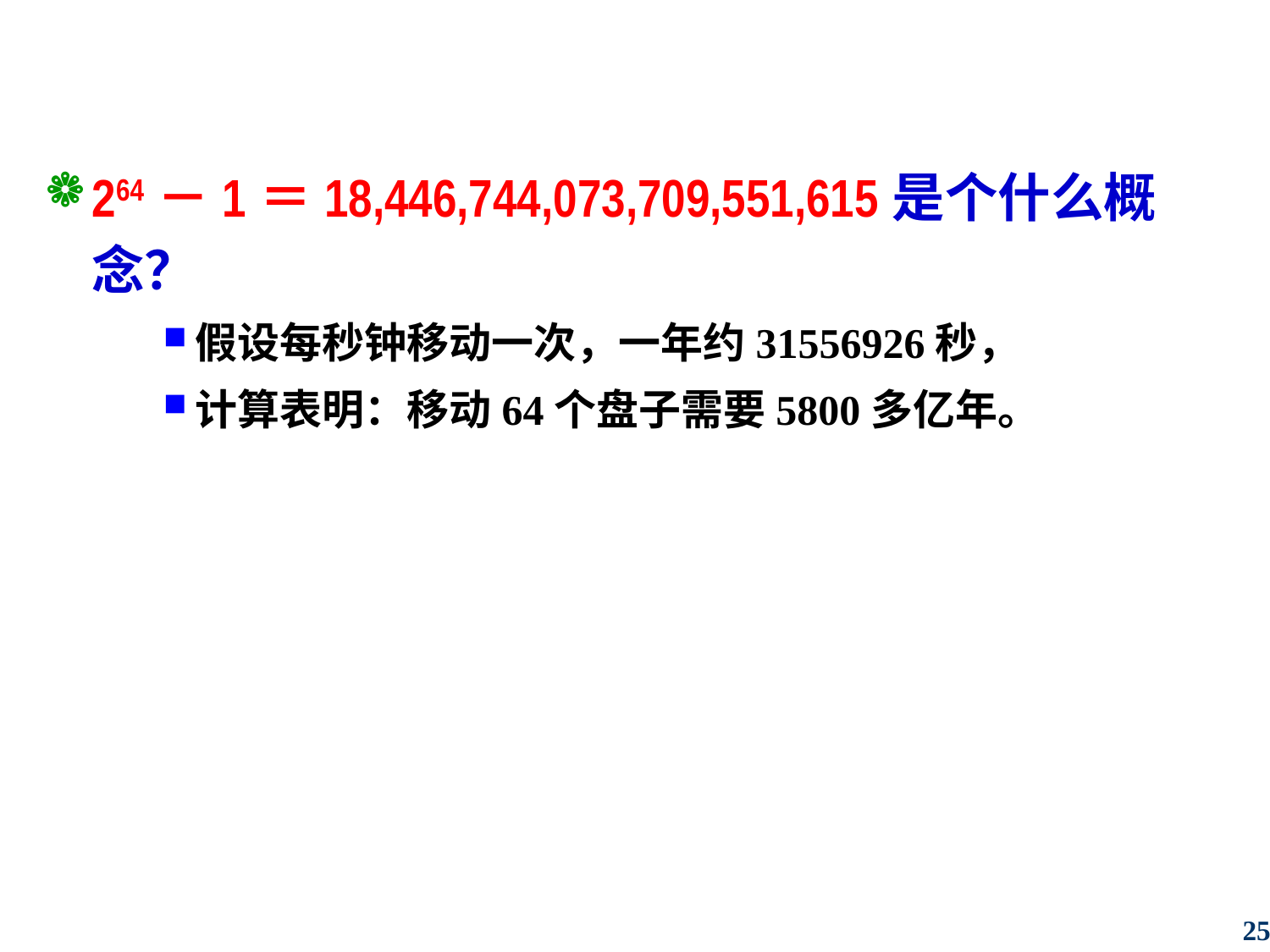

# 2.1  递归的概念
264－1＝18,446,744,073,709,551,615是个什么概念？
假设每秒钟移动一次，一年约31556926秒，
计算表明：移动64个盘子需要5800多亿年。